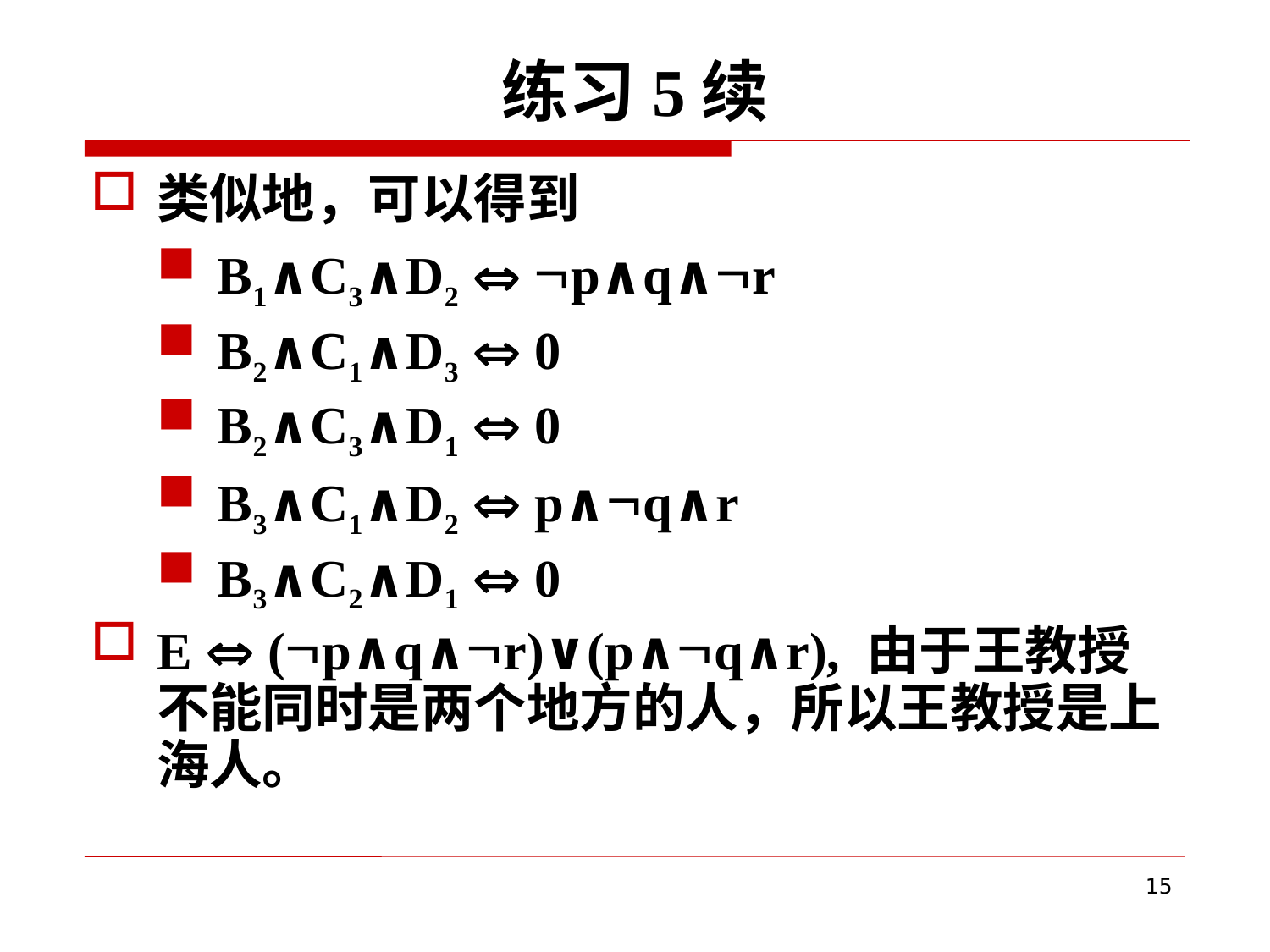

# 练习5续
类似地，可以得到
B1∧C3∧D2 ⇔ ¬p∧q∧¬r
B2∧C1∧D3 ⇔ 0
B2∧C3∧D1 ⇔ 0
B3∧C1∧D2 ⇔ p∧¬q∧r
B3∧C2∧D1 ⇔ 0
E ⇔ (¬p∧q∧¬r)∨(p∧¬q∧r), 由于王教授不能同时是两个地方的人，所以王教授是上海人。
15